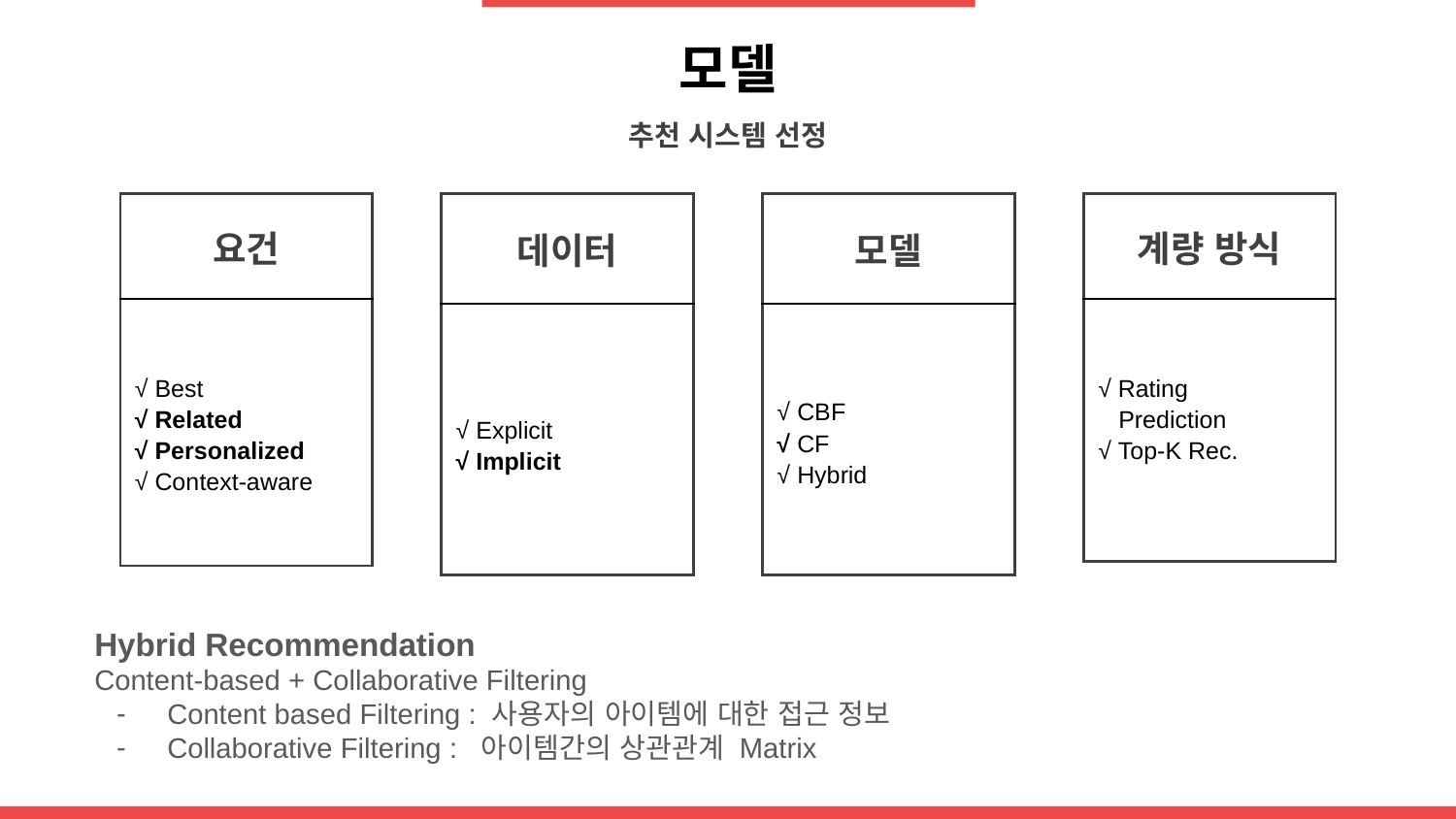

모델
추천 시스템 선정
| 요건 |
| --- |
|  |
| √ Best √ Related √ Personalized √ Context-aware |
| 데이터 |
| --- |
|  |
| √ Explicit √ Implicit |
| 모델 |
| --- |
|  |
| √ CBF √ CF √ Hybrid |
| 계량 방식 |
| --- |
|  |
| √ Rating Prediction √ Top-K Rec. |
Hybrid Recommendation
Content-based + Collaborative Filtering
Content based Filtering : 사용자의 아이템에 대한 접근 정보
Collaborative Filtering :  아이템간의 상관관계 Matrix